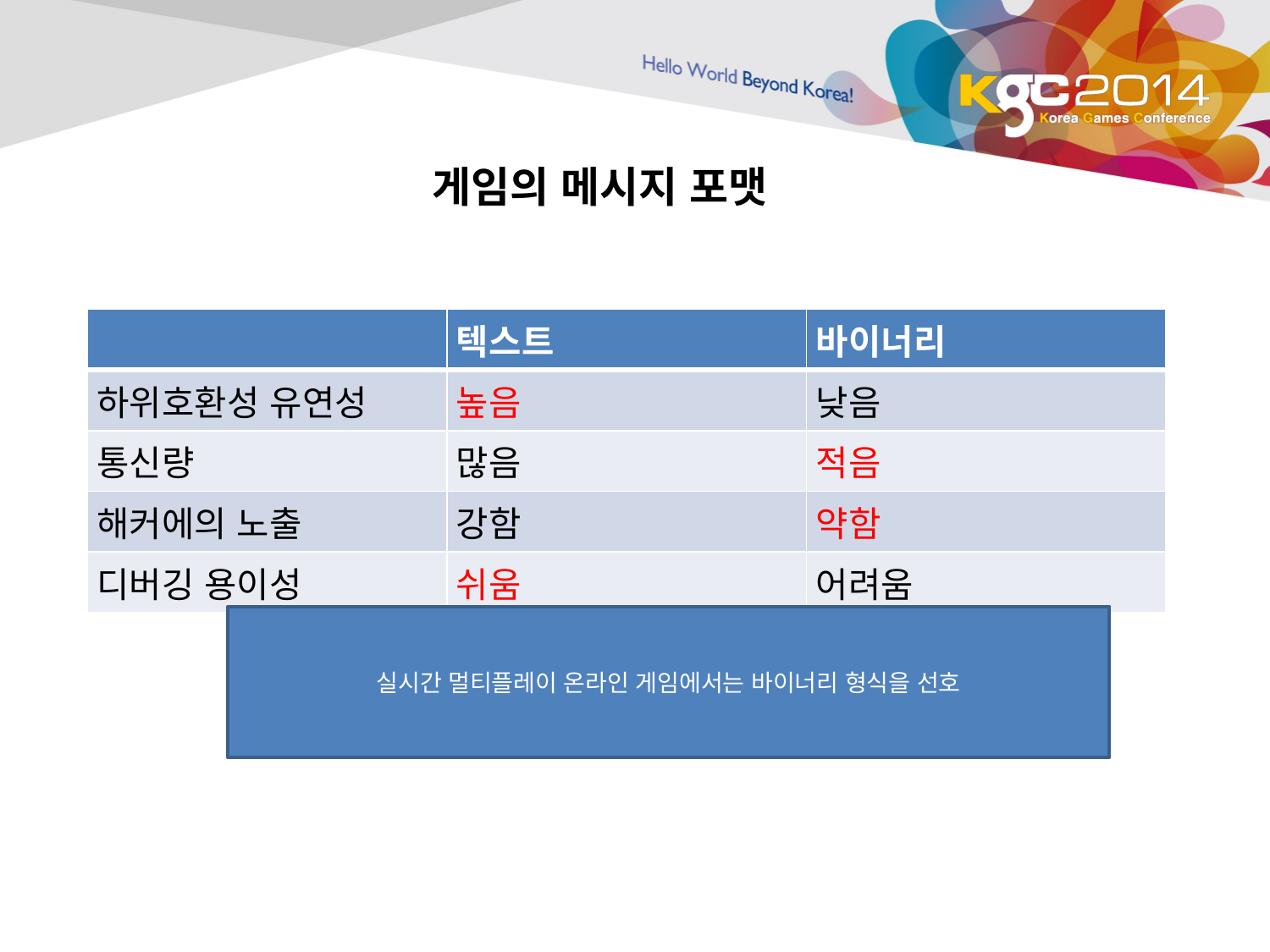

# 게임의 메시지 포맷
|  | 텍스트 | 바이너리 |
| --- | --- | --- |
| 하위호환성 유연성 | 높음 | 낮음 |
| 통신량 | 많음 | 적음 |
| 해커에의 노출 | 강함 | 약함 |
| 디버깅 용이성 | 쉬움 | 어려움 |
실시간 멀티플레이 온라인 게임에서는 바이너리 형식을 선호